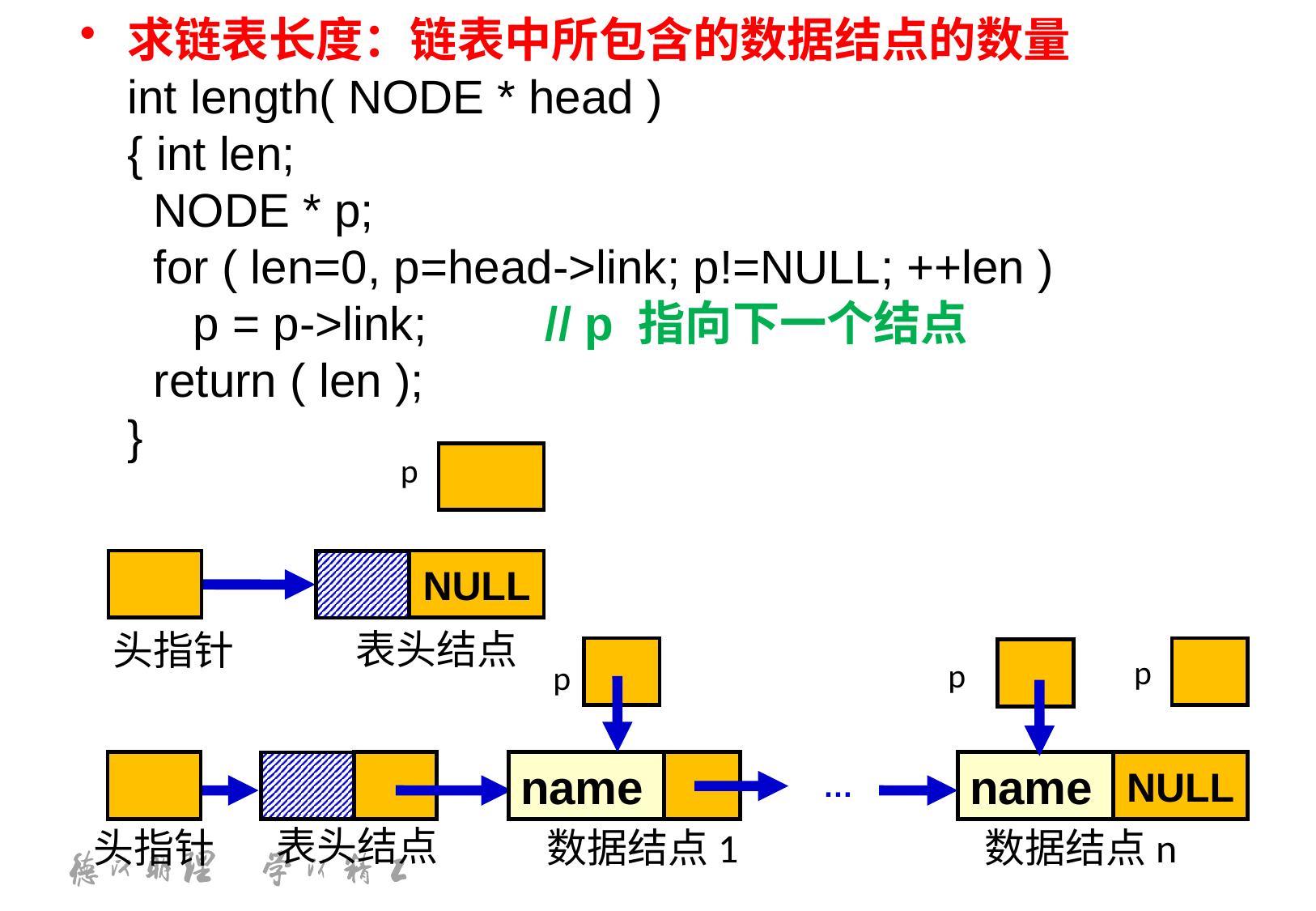

求链表长度：链表中所包含的数据结点的数量
	int length( NODE * head )
	{ int len;
	  NODE * p;
	  for ( len=0, p=head->link; p!=NULL; ++len )
	     p = p->link;         // p 指向下一个结点
	  return ( len );
	}

p

NULL

表头结点
头指针

name

name
NULL

…

表头结点
头指针
数据结点1
数据结点n

p

p

p

Head node
94